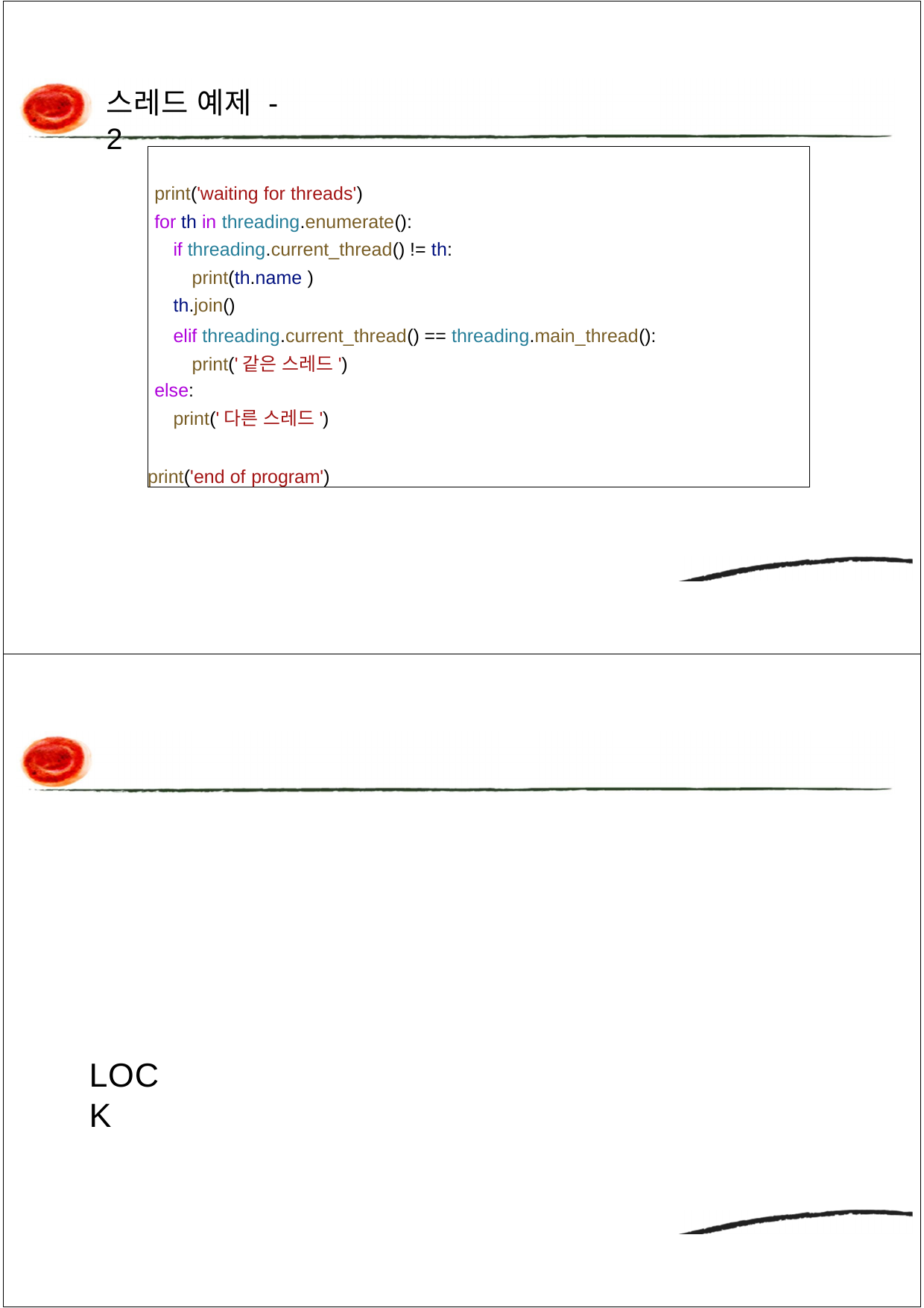

스레드 예제 - 2

print('waiting for threads')
for th in threading.enumerate():
if threading.current_thread() != th:  print(th.name )
th.join()
elif threading.current_thread() == threading.main_thread():  print('같은 스레드')
else:
print('다른 스레드')

print('end of program')

LOCK